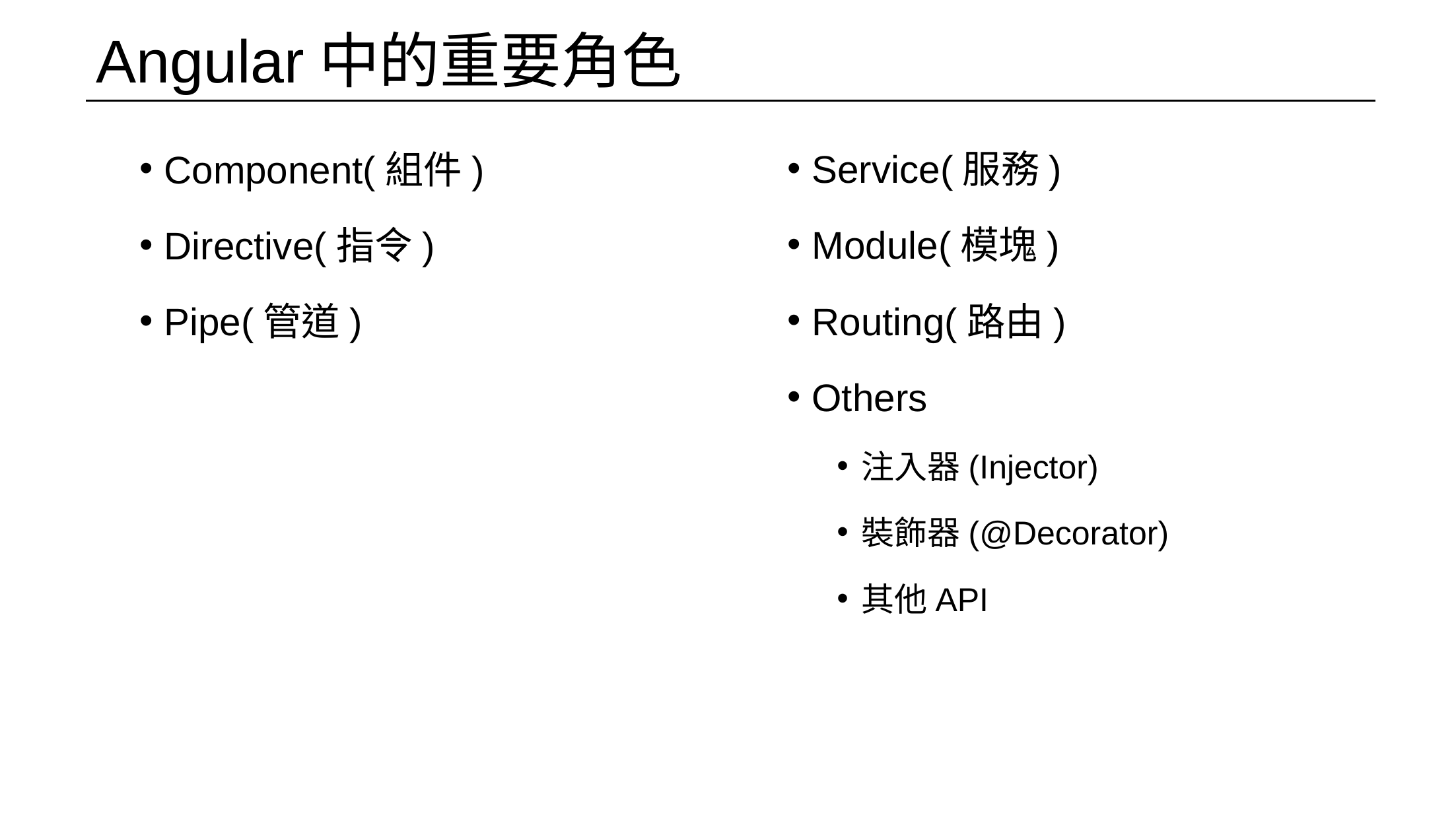

# Angular中的重要角色
Component(組件)
Directive(指令)
Pipe(管道)
Service(服務)
Module(模塊)
Routing(路由)
Others
注入器(Injector)
裝飾器(@Decorator)
其他API